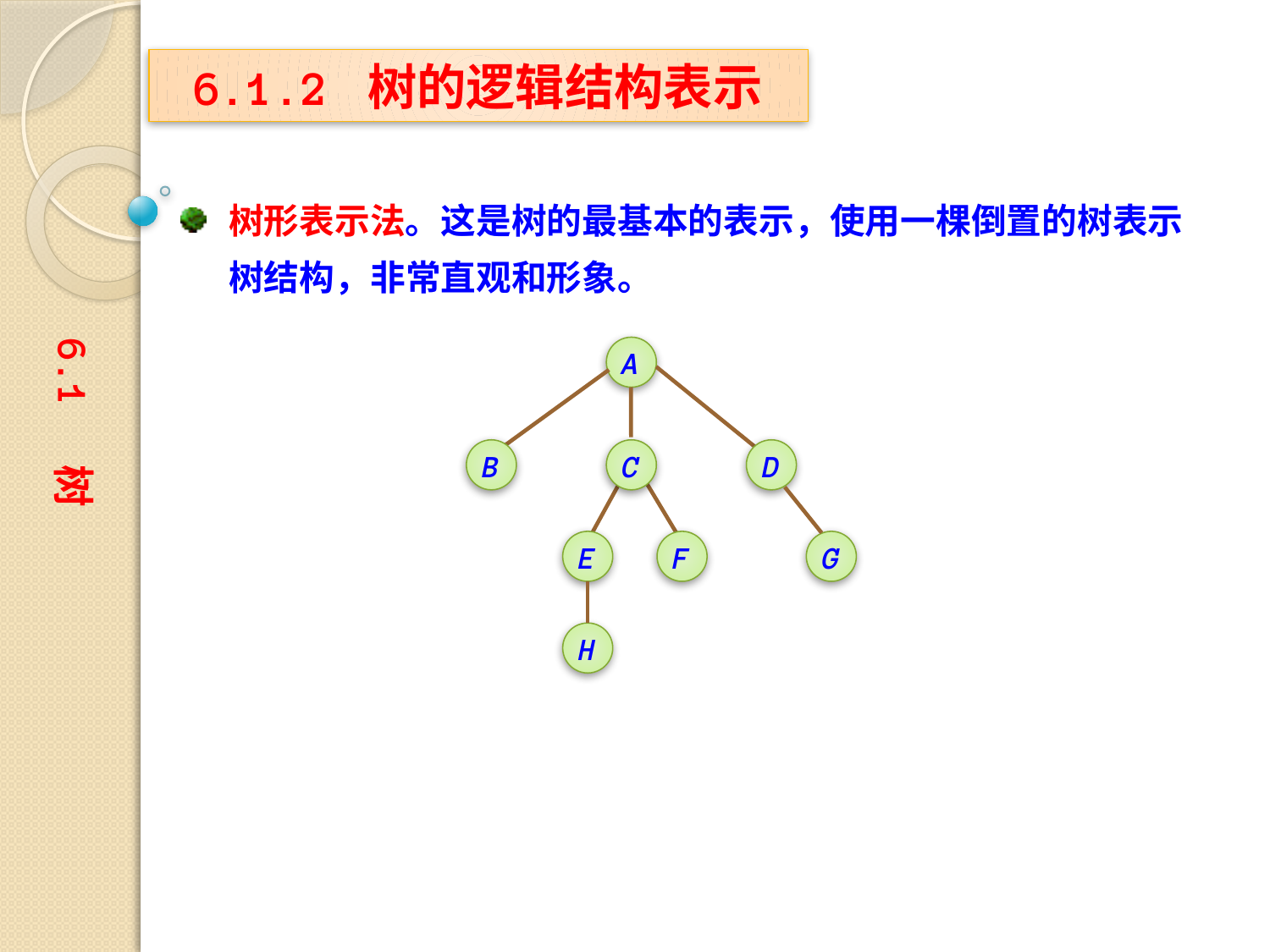

6.1.2 树的逻辑结构表示
树形表示法。这是树的最基本的表示，使用一棵倒置的树表示树结构，非常直观和形象。
6.1  树
A

B
C
D

E
F
G
H